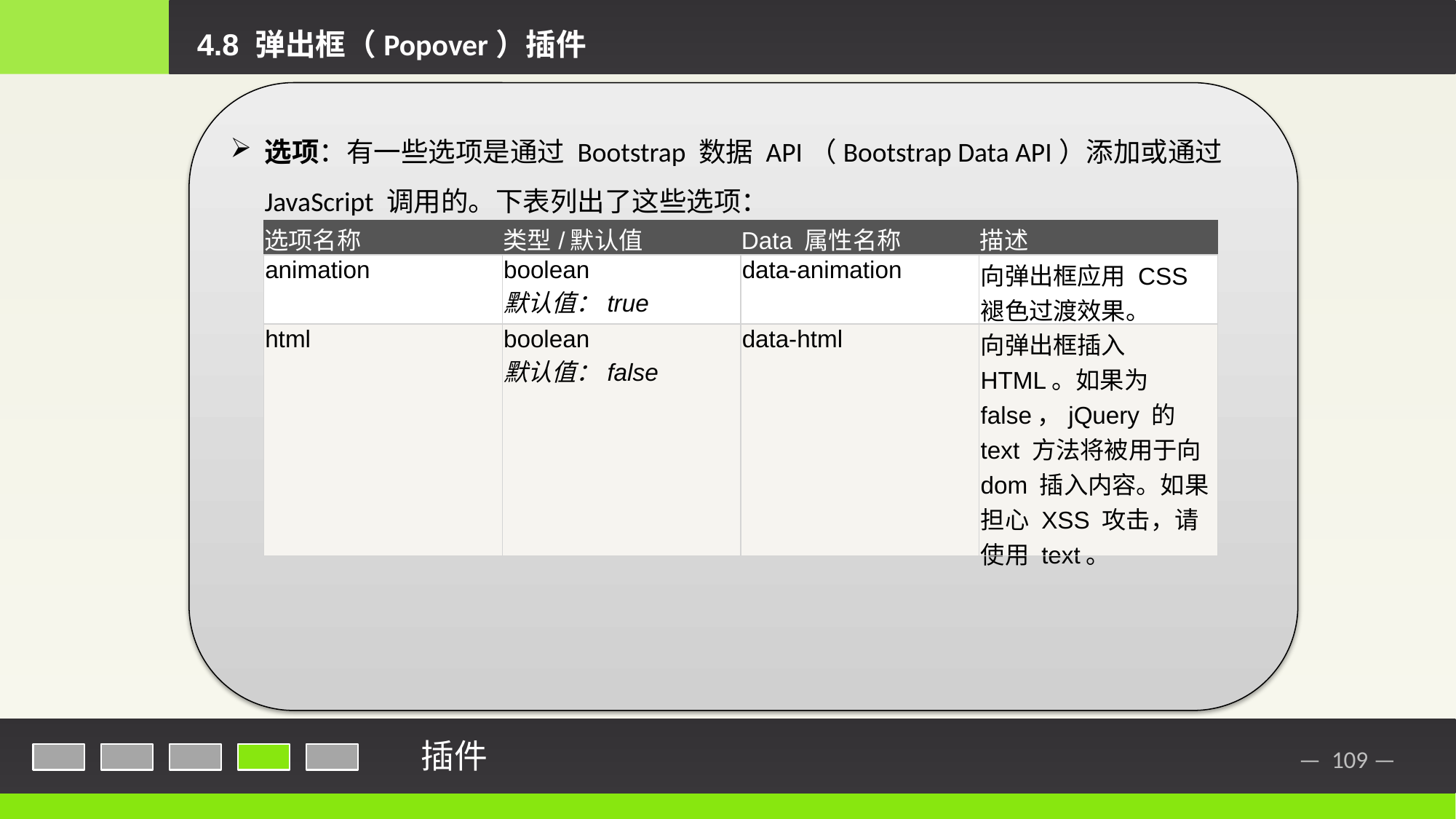

4.8 弹出框（Popover）插件
选项：有一些选项是通过 Bootstrap 数据 API（Bootstrap Data API）添加或通过 JavaScript 调用的。下表列出了这些选项：

| 选项名称 | 类型/默认值 | Data 属性名称 | 描述 |
| --- | --- | --- | --- |
| animation | boolean 默认值：true | data-animation | 向弹出框应用 CSS 褪色过渡效果。 |
| html | boolean 默认值：false | data-html | 向弹出框插入 HTML。如果为 false，jQuery 的 text 方法将被用于向 dom 插入内容。如果担心 XSS 攻击，请使用 text。 |